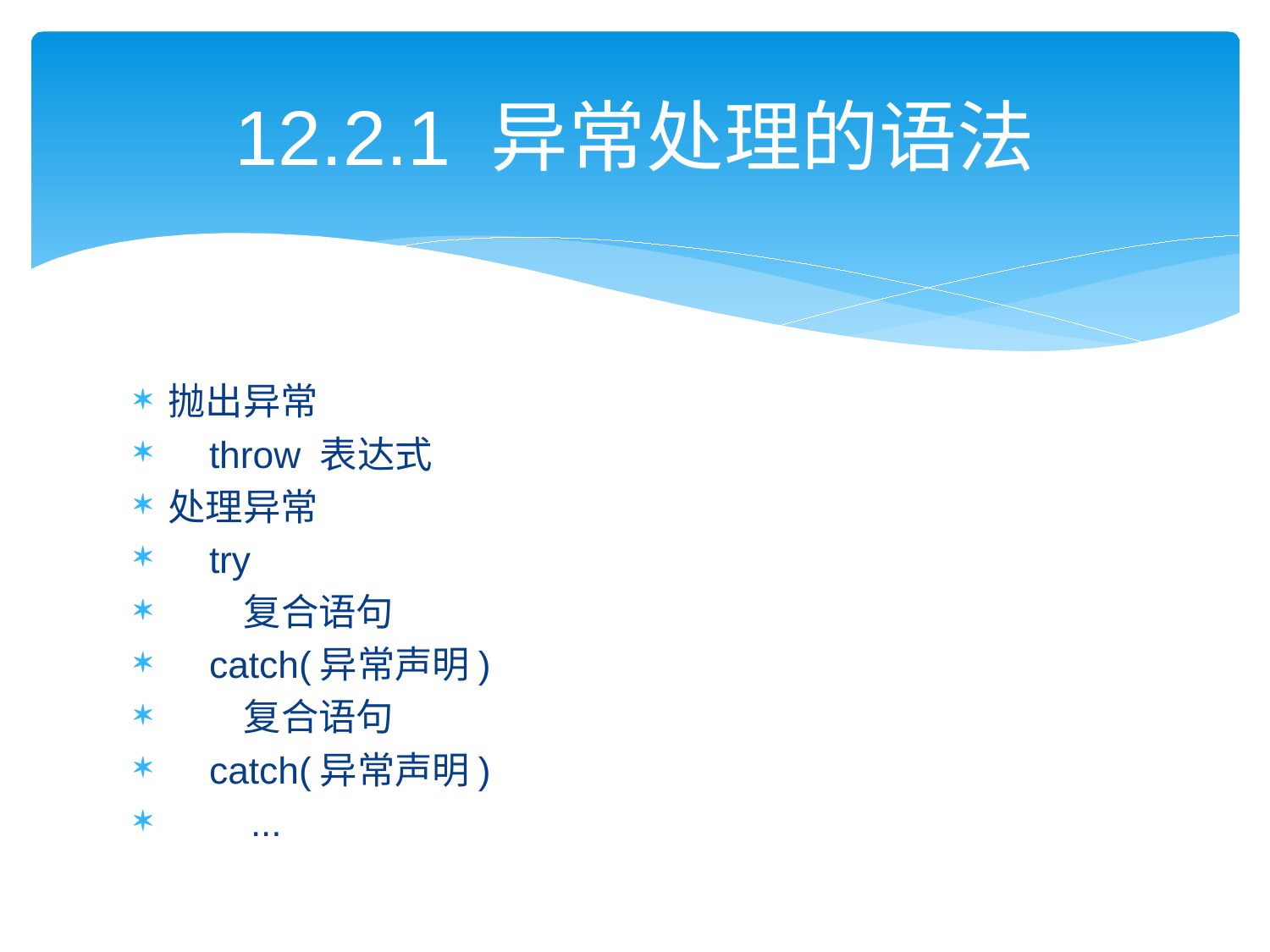

# 12.2.1 异常处理的语法
抛出异常
    throw 表达式
处理异常
    try
        复合语句
    catch(异常声明)
        复合语句
    catch(异常声明)
        ...